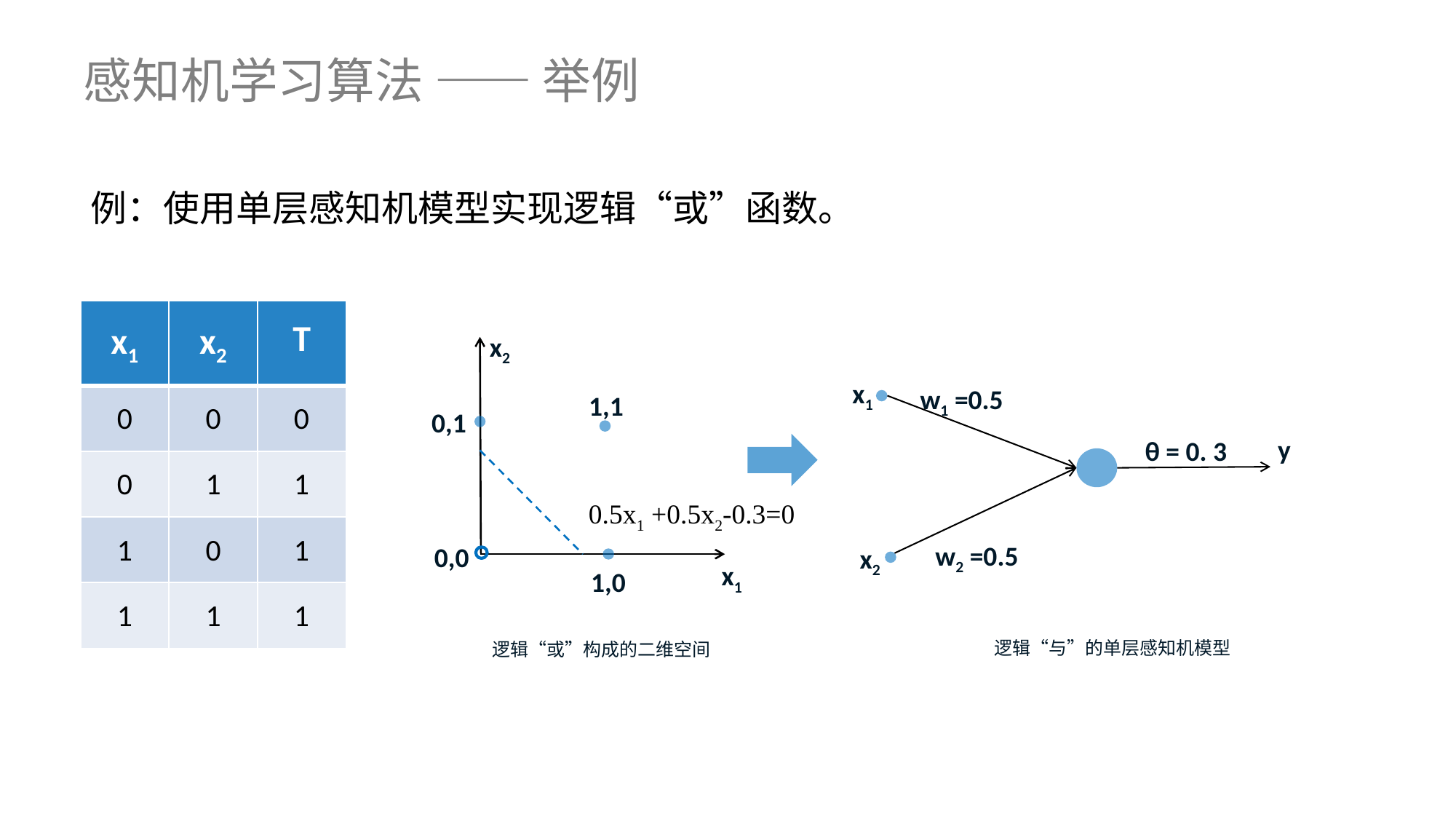

# 感知机学习算法 —— 举例
例：使用单层感知机模型实现逻辑“或”函数。
| x1 | x2 | T |
| --- | --- | --- |
| 0 | 0 | 0 |
| 0 | 1 | 1 |
| 1 | 0 | 1 |
| 1 | 1 | 1 |
x2
1,1
0,1

0,0
x1
1,0

逻辑“或”构成的二维空间
x1
w1 =0.5

y
θ = 0. 3

w2 =0.5
x2

逻辑“与”的单层感知机模型

0.5x1 +0.5x2-0.3=0